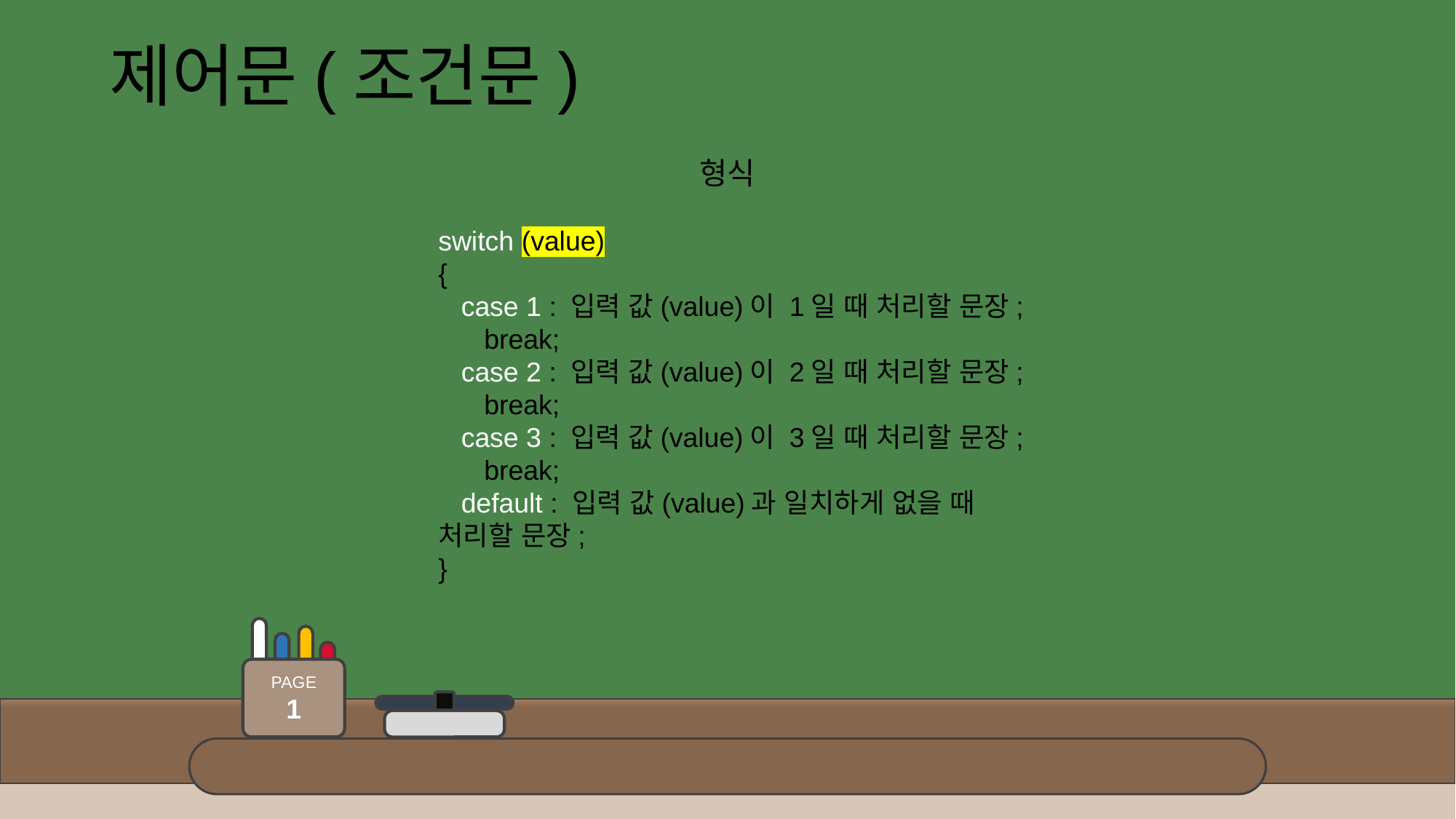

제어문(조건문)
형식

switch (value)
{
   case 1 : 입력 값(value)이 1일 때 처리할 문장;
      break;
   case 2 : 입력 값(value)이 2일 때 처리할 문장;
      break;
   case 3 : 입력 값(value)이 3일 때 처리할 문장;
      break;
   default : 입력 값(value)과 일치하게 없을 때 처리할 문장;
}

PAGE
1